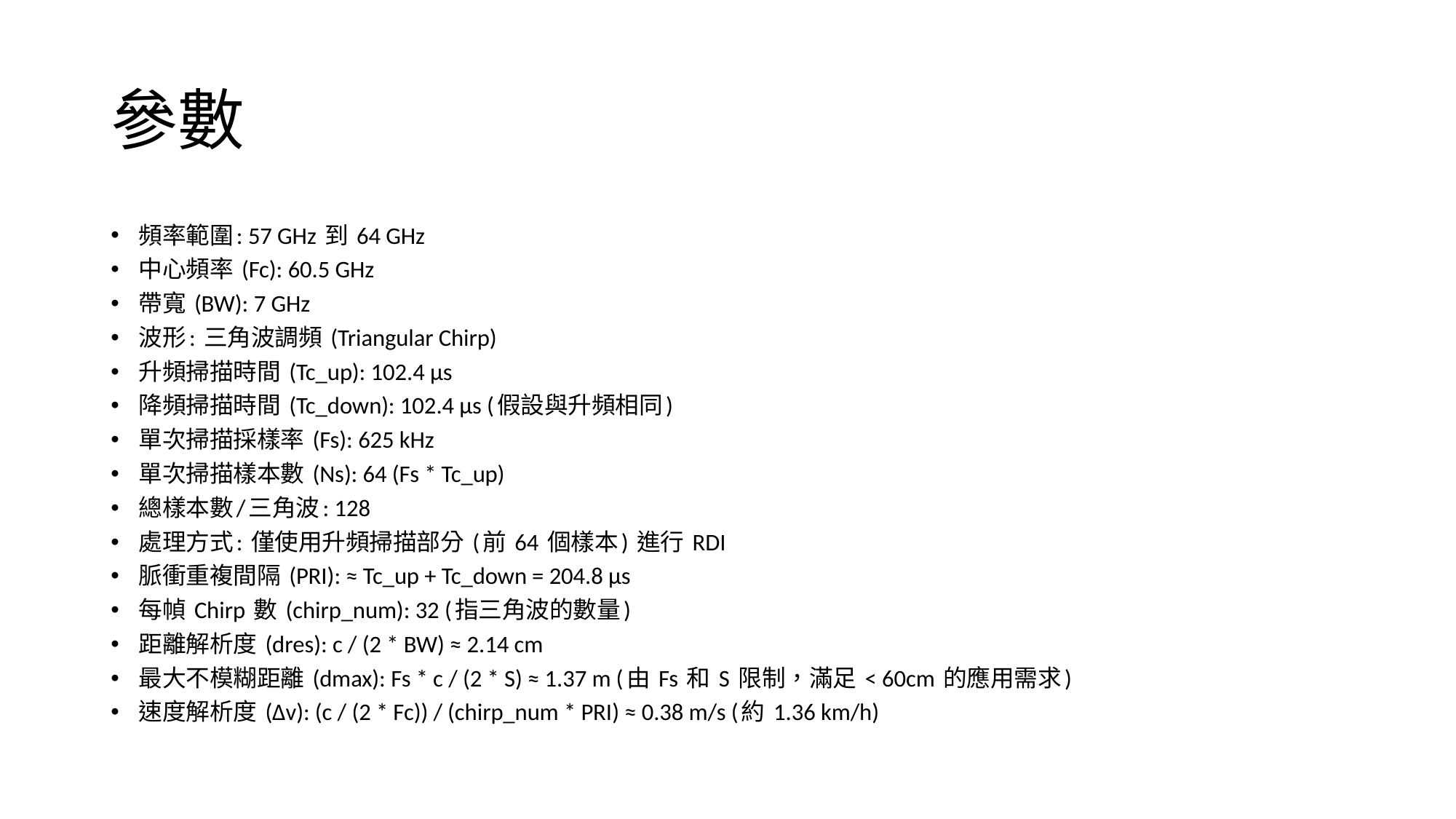

# 參數
頻率範圍: 57 GHz 到 64 GHz
中心頻率 (Fc): 60.5 GHz
帶寬 (BW): 7 GHz
波形: 三角波調頻 (Triangular Chirp)
升頻掃描時間 (Tc_up): 102.4 µs
降頻掃描時間 (Tc_down): 102.4 µs (假設與升頻相同)
單次掃描採樣率 (Fs): 625 kHz
單次掃描樣本數 (Ns): 64 (Fs * Tc_up)
總樣本數/三角波: 128
處理方式: 僅使用升頻掃描部分 (前 64 個樣本) 進行 RDI
脈衝重複間隔 (PRI): ≈ Tc_up + Tc_down = 204.8 µs
每幀 Chirp 數 (chirp_num): 32 (指三角波的數量)
距離解析度 (dres): c / (2 * BW) ≈ 2.14 cm
最大不模糊距離 (dmax): Fs * c / (2 * S) ≈ 1.37 m (由 Fs 和 S 限制，滿足 < 60cm 的應用需求)
速度解析度 (Δv): (c / (2 * Fc)) / (chirp_num * PRI) ≈ 0.38 m/s (約 1.36 km/h)